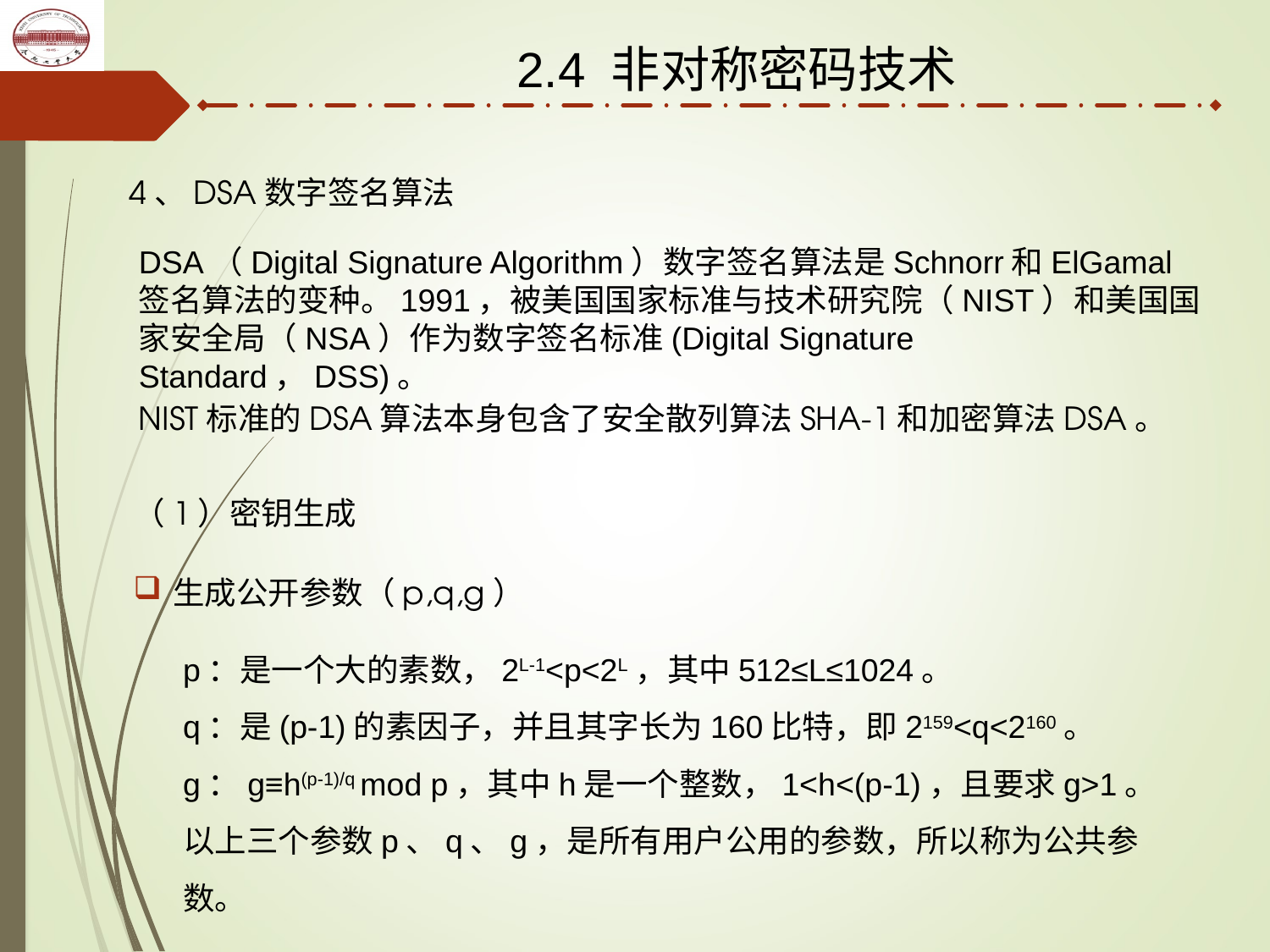

2.4 非对称密码技术
4、DSA数字签名算法
DSA（Digital Signature Algorithm）数字签名算法是Schnorr和ElGamal签名算法的变种。1991，被美国国家标准与技术研究院（NIST）和美国国家安全局（NSA）作为数字签名标准(Digital Signature Standard，DSS)。
NIST标准的DSA算法本身包含了安全散列算法SHA-1和加密算法DSA。
（1）密钥生成
生成公开参数（p,q,g）
p：是一个大的素数，2L-1<p<2L，其中512≤L≤1024。
q：是(p-1)的素因子，并且其字长为160比特，即2159<q<2160。
g：g≡h(p-1)/q mod p，其中h是一个整数，1<h<(p-1)，且要求g>1。
以上三个参数p、q、g，是所有用户公用的参数，所以称为公共参数。